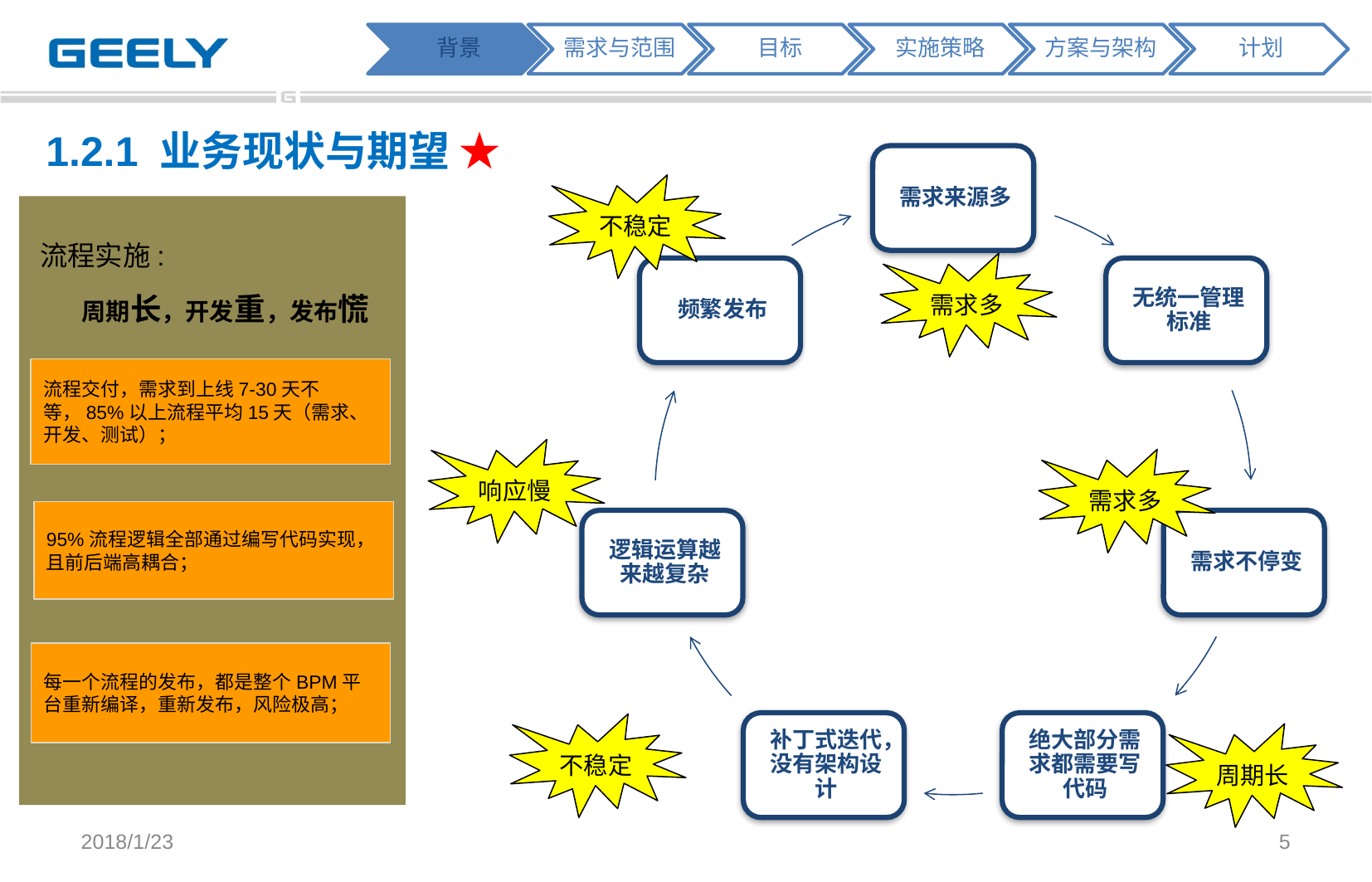

背景
需求与范围
目标
实施策略
方案与架构
计划
1.2.1 业务现状与期望 ★
需求来源多
无统一管理标准
需求不停变
绝大部分需求都需要写代码
补丁式迭代，没有架构设计
逻辑运算越来越复杂
频繁发布
不稳定

流程实施:
需求多
周期长，开发重，发布慌
流程交付，需求到上线7-30天不等，85%以上流程平均15天（需求、开发、测试）；
响应慢
需求多
95%流程逻辑全部通过编写代码实现，且前后端高耦合；
每一个流程的发布，都是整个BPM平台重新编译，重新发布，风险极高；
不稳定
周期长
2018/1/23
5